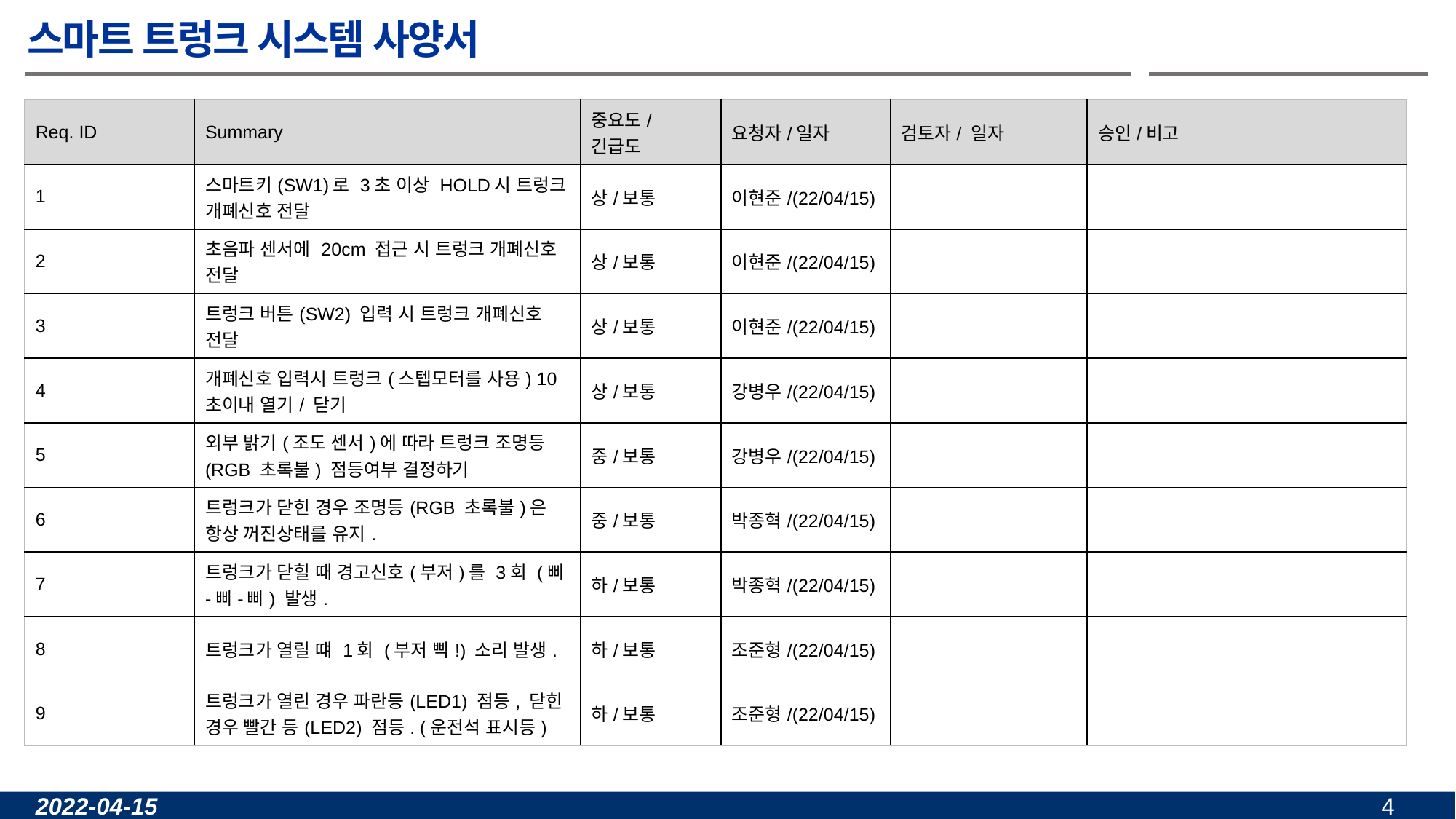

# 스마트 트렁크 시스템 사양서
| Req. ID | Summary | 중요도/ 긴급도 | 요청자/일자 | 검토자/ 일자 | 승인/비고 |
| --- | --- | --- | --- | --- | --- |
| 1 | 스마트키(SW1)로 3초 이상 HOLD시 트렁크 개폐신호 전달 | 상/보통 | 이현준/(22/04/15) |  |  |
| 2 | 초음파 센서에 20cm 접근 시 트렁크 개폐신호 전달 | 상/보통 | 이현준/(22/04/15) |  |  |
| 3 | 트렁크 버튼(SW2) 입력 시 트렁크 개폐신호 전달 | 상/보통 | 이현준/(22/04/15) |  |  |
| 4 | 개폐신호 입력시 트렁크(스텝모터를 사용) 10초이내 열기/ 닫기 | 상/보통 | 강병우/(22/04/15) |  |  |
| 5 | 외부 밝기(조도 센서)에 따라 트렁크 조명등(RGB 초록불) 점등여부 결정하기 | 중/보통 | 강병우/(22/04/15) |  |  |
| 6 | 트렁크가 닫힌 경우 조명등(RGB 초록불)은 항상 꺼진상태를 유지. | 중/보통 | 박종혁/(22/04/15) |  |  |
| 7 | 트렁크가 닫힐 때 경고신호(부저)를 3회 (삐-삐-삐) 발생. | 하/보통 | 박종혁/(22/04/15) |  |  |
| 8 | 트렁크가 열릴 떄 1회 (부저 삑!) 소리 발생. | 하/보통 | 조준형/(22/04/15) |  |  |
| 9 | 트렁크가 열린 경우 파란등(LED1) 점등, 닫힌 경우 빨간 등(LED2) 점등. (운전석 표시등) | 하/보통 | 조준형/(22/04/15) |  |  |
2022-04-15
4